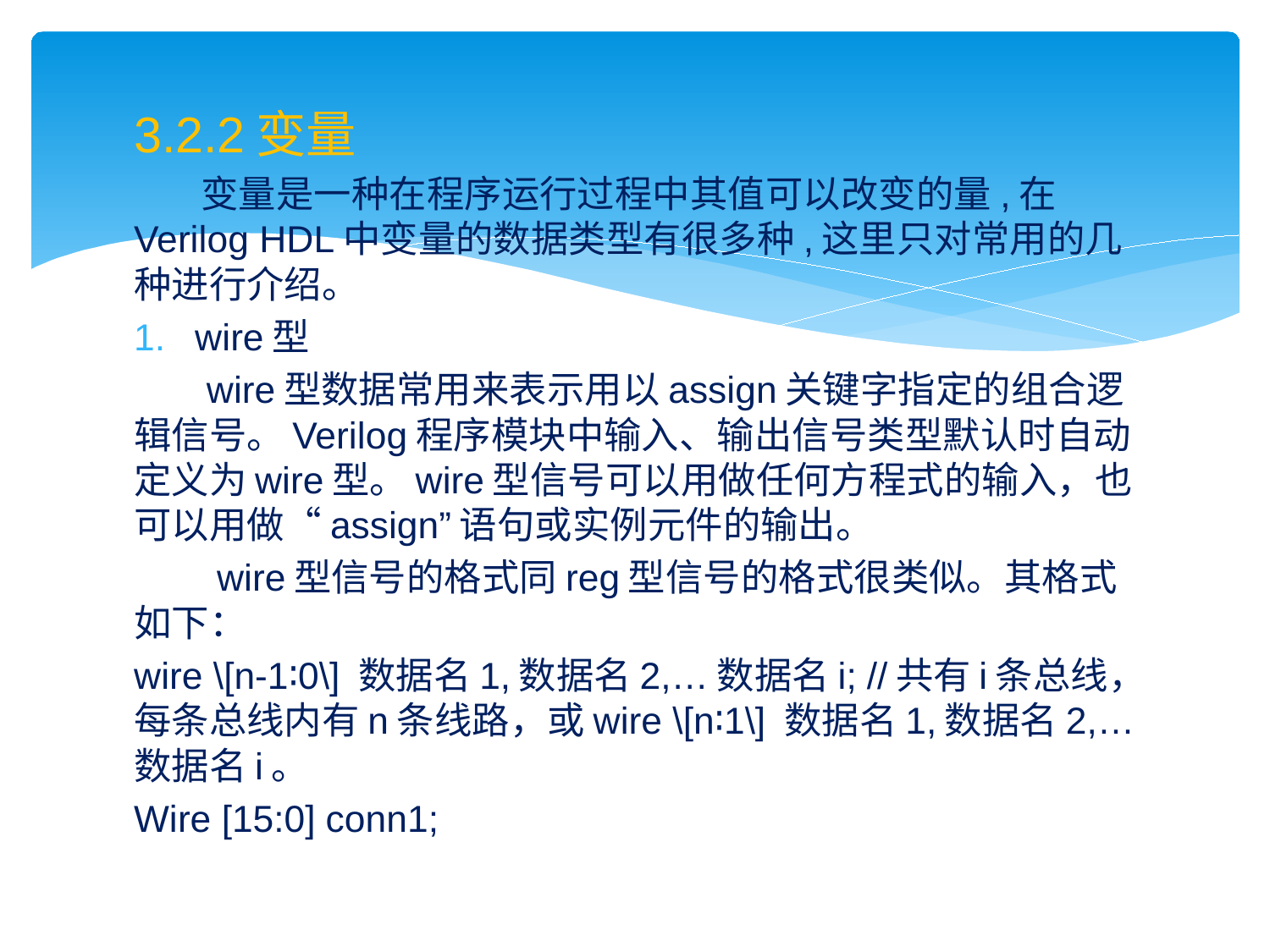

3.2.2变量
       变量是一种在程序运行过程中其值可以改变的量,在Verilog HDL中变量的数据类型有很多种,这里只对常用的几种进行介绍。
wire型
       wire型数据常用来表示用以assign关键字指定的组合逻辑信号。Verilog程序模块中输入、输出信号类型默认时自动定义为wire型。wire型信号可以用做任何方程式的输入，也可以用做“assign”语句或实例元件的输出。
        wire型信号的格式同reg型信号的格式很类似。其格式如下：
wire \[n-1∶0\] 数据名1,数据名2,…数据名i; //共有i条总线，每条总线内有n条线路，或wire \[n∶1\] 数据名1,数据名2,…数据名i。
Wire [15:0] conn1;